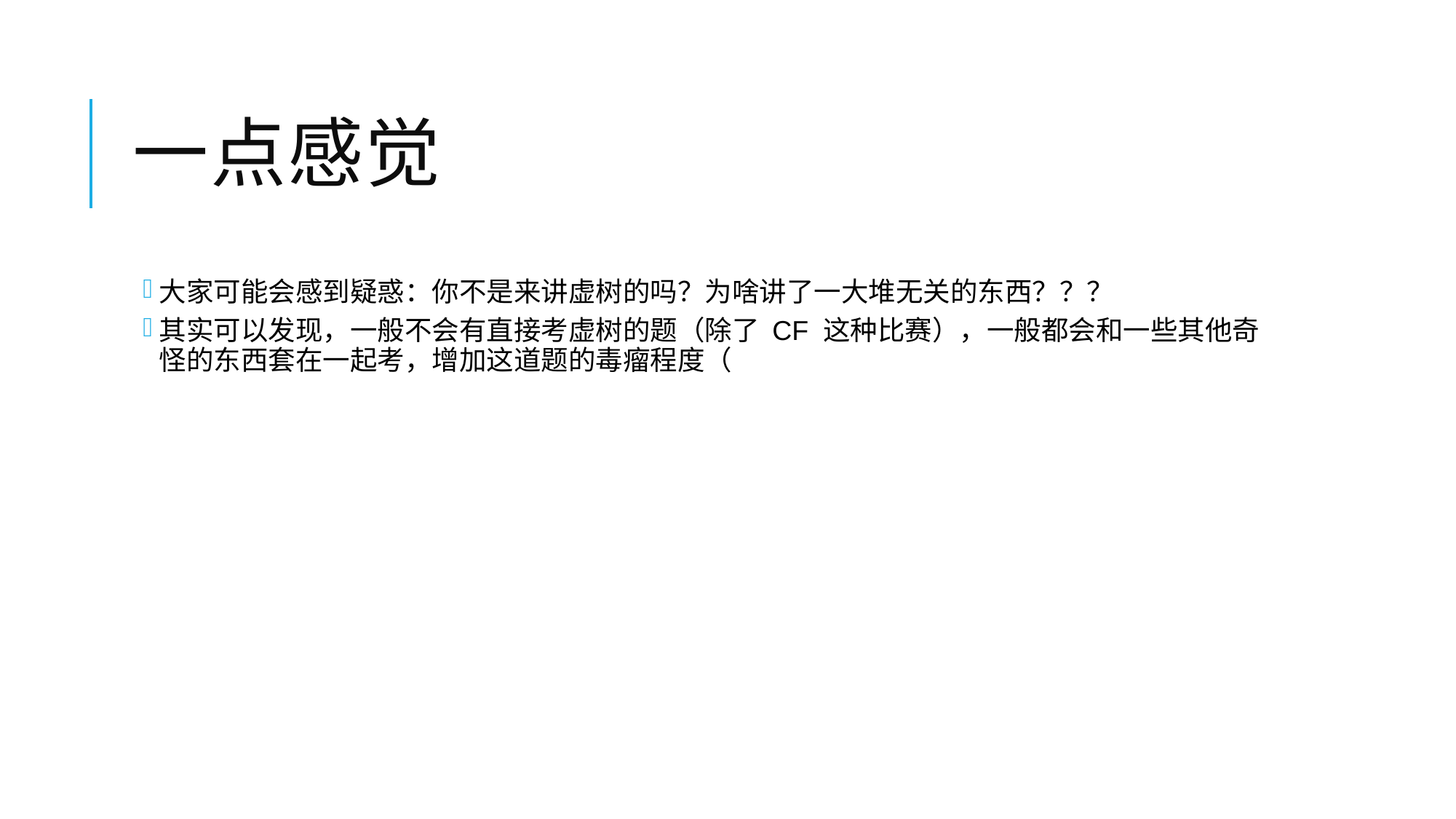

# 一点感觉
大家可能会感到疑惑：你不是来讲虚树的吗？为啥讲了一大堆无关的东西？？？
其实可以发现，一般不会有直接考虚树的题（除了 CF 这种比赛），一般都会和一些其他奇怪的东西套在一起考，增加这道题的毒瘤程度（